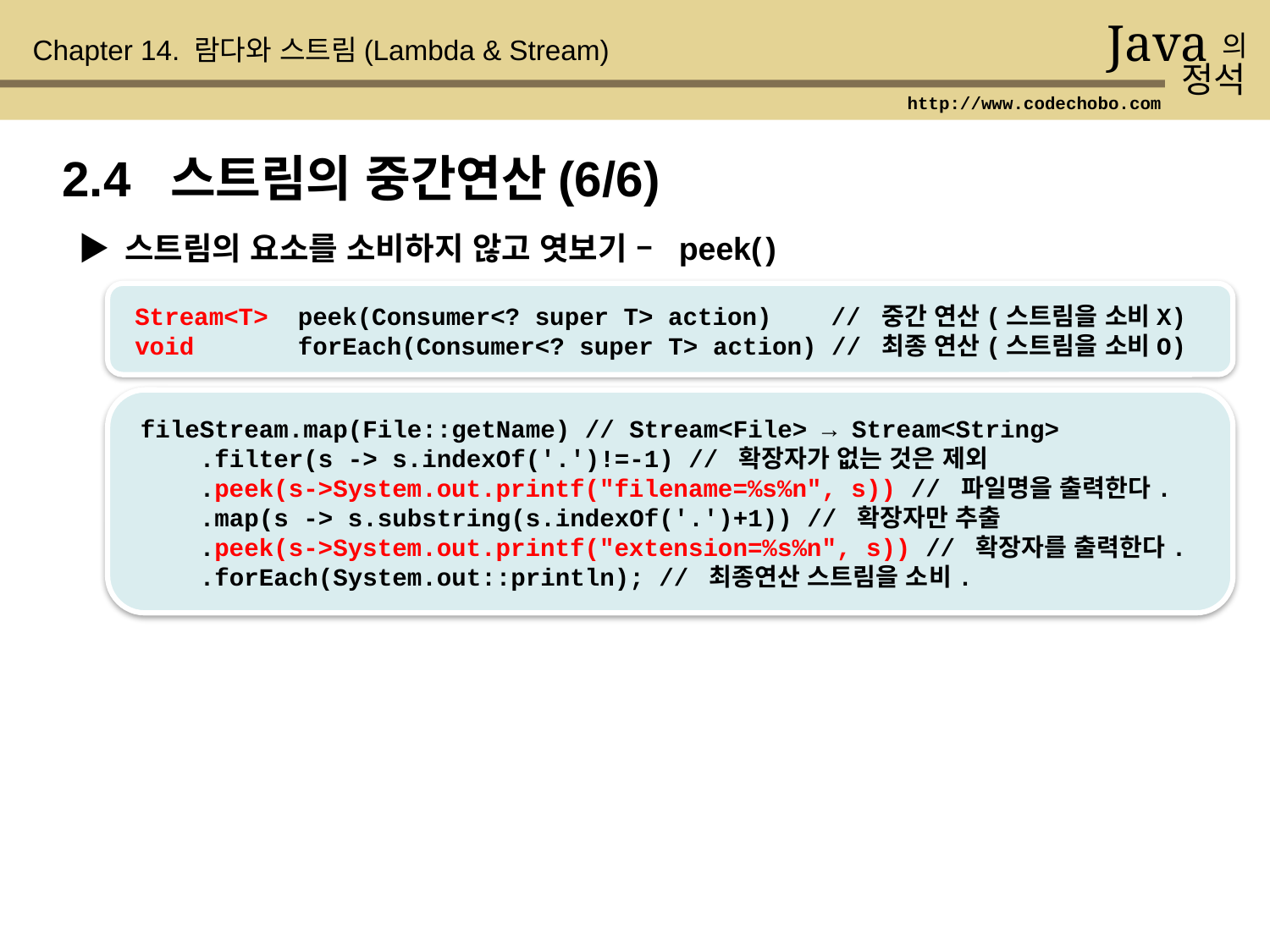

Java
의
정석
Chapter 14. 람다와 스트림(Lambda & Stream)

http://www.codechobo.com
2.4  스트림의 중간연산(6/6)
▶ 스트림의 요소를 소비하지 않고 엿보기 –  peek( )

 Stream<T>  peek(Consumer<? super T> action)    // 중간 연산(스트림을 소비X)
 void       forEach(Consumer<? super T> action) // 최종 연산(스트림을 소비O)

fileStream.map(File::getName) // Stream<File> → Stream<String>
    .filter(s -> s.indexOf('.')!=-1) // 확장자가 없는 것은 제외
    .peek(s->System.out.printf("filename=%s%n", s)) // 파일명을 출력한다.
    .map(s -> s.substring(s.indexOf('.')+1)) // 확장자만 추출
    .peek(s->System.out.printf("extension=%s%n", s)) // 확장자를 출력한다.
    .forEach(System.out::println); // 최종연산 스트림을 소비.